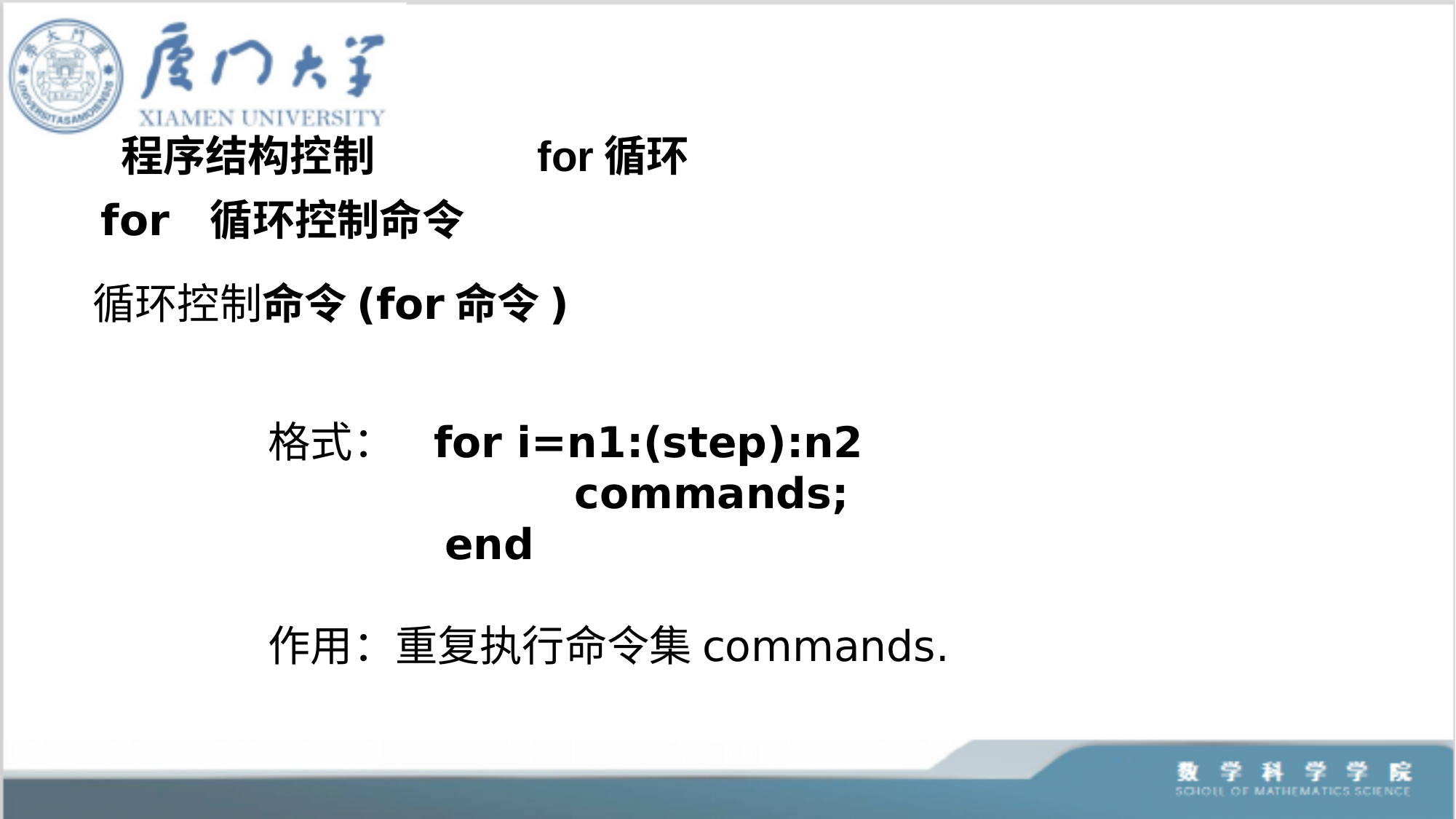

程序结构控制		for循环
for	循环控制命令
循环控制命令(for命令)
格式：   for i=n1:(step):n2
           	      commands;
            end
作用：重复执行命令集commands.